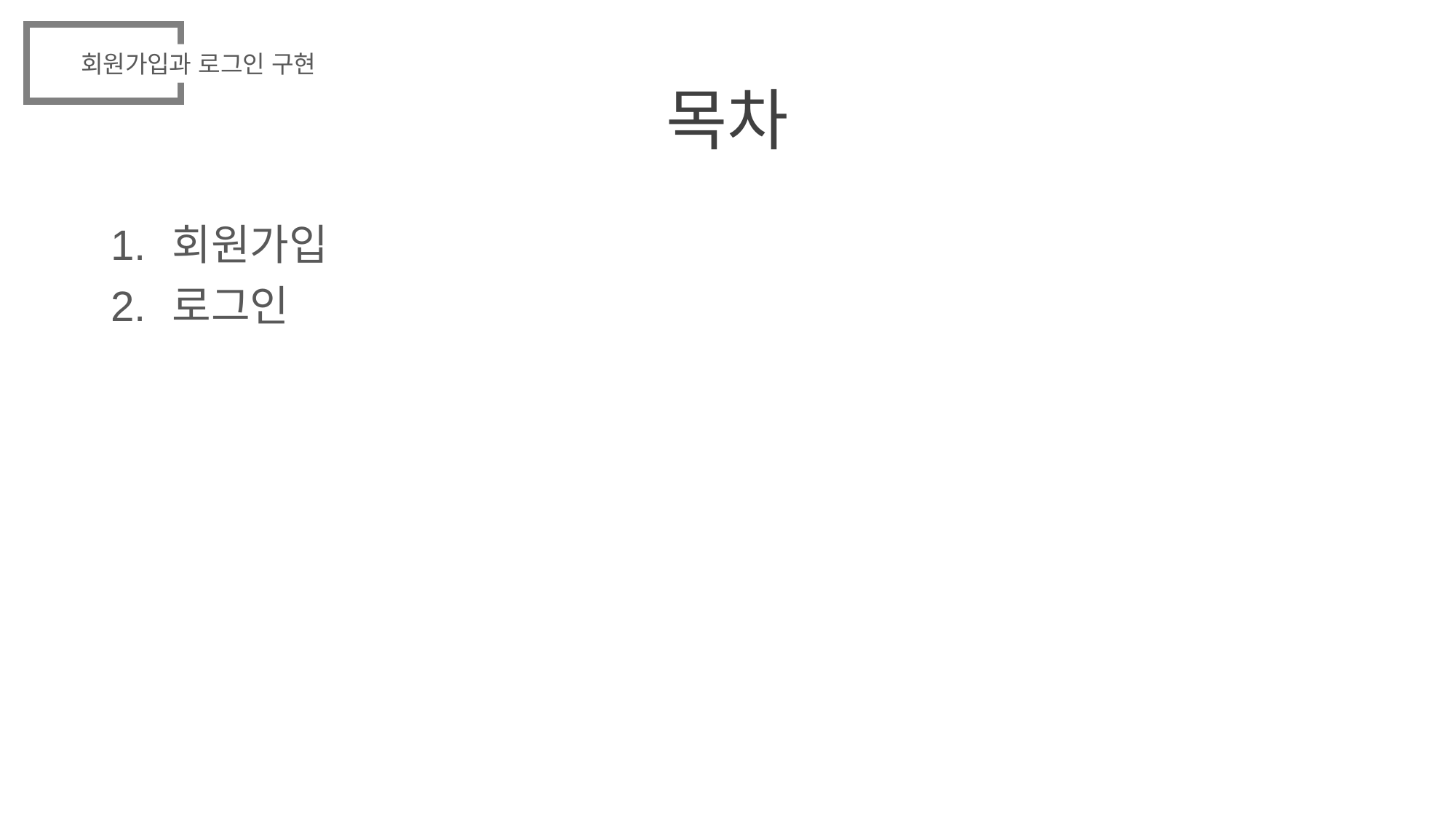

회원가입과 로그인 구현
# 목차
회원가입
로그인